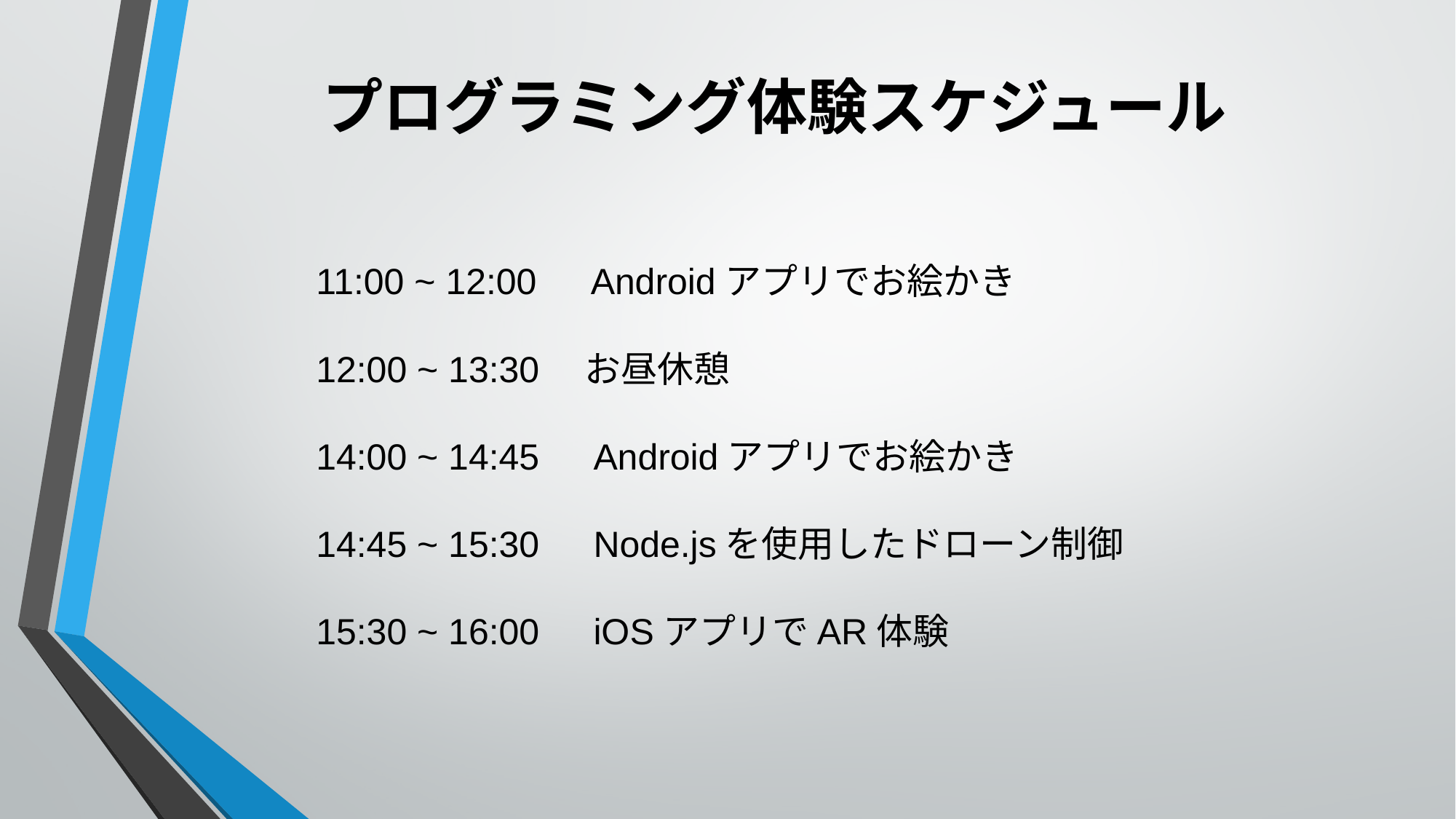

# プログラミング体験スケジュール
11:00 ~ 12:00　Androidアプリでお絵かき
12:00 ~ 13:30　お昼休憩
14:00 ~ 14:45　Androidアプリでお絵かき
14:45 ~ 15:30　Node.jsを使用したドローン制御
15:30 ~ 16:00　iOSアプリでAR体験